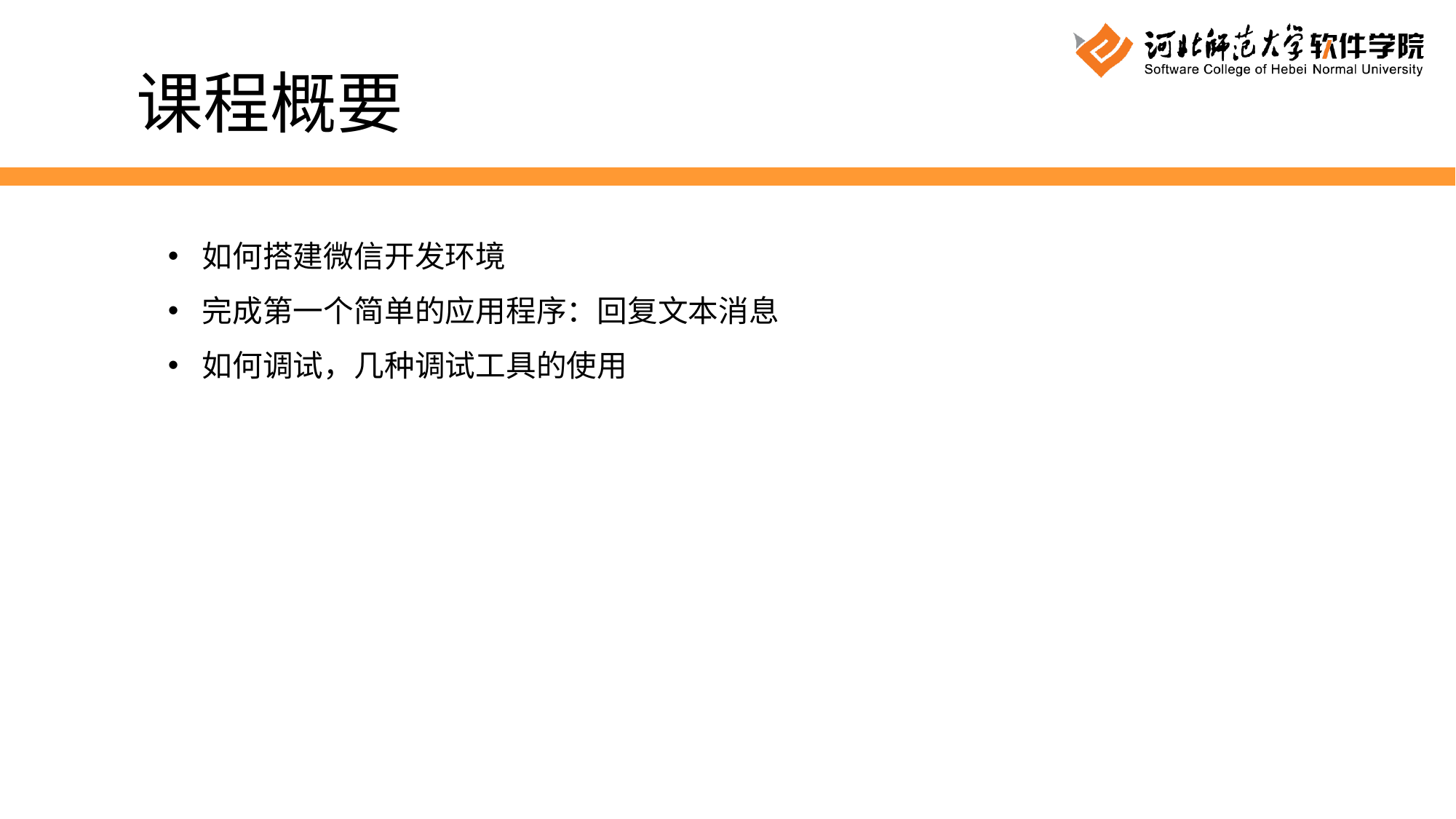

课程概要
如何搭建微信开发环境
完成第一个简单的应用程序：回复文本消息
如何调试，几种调试工具的使用